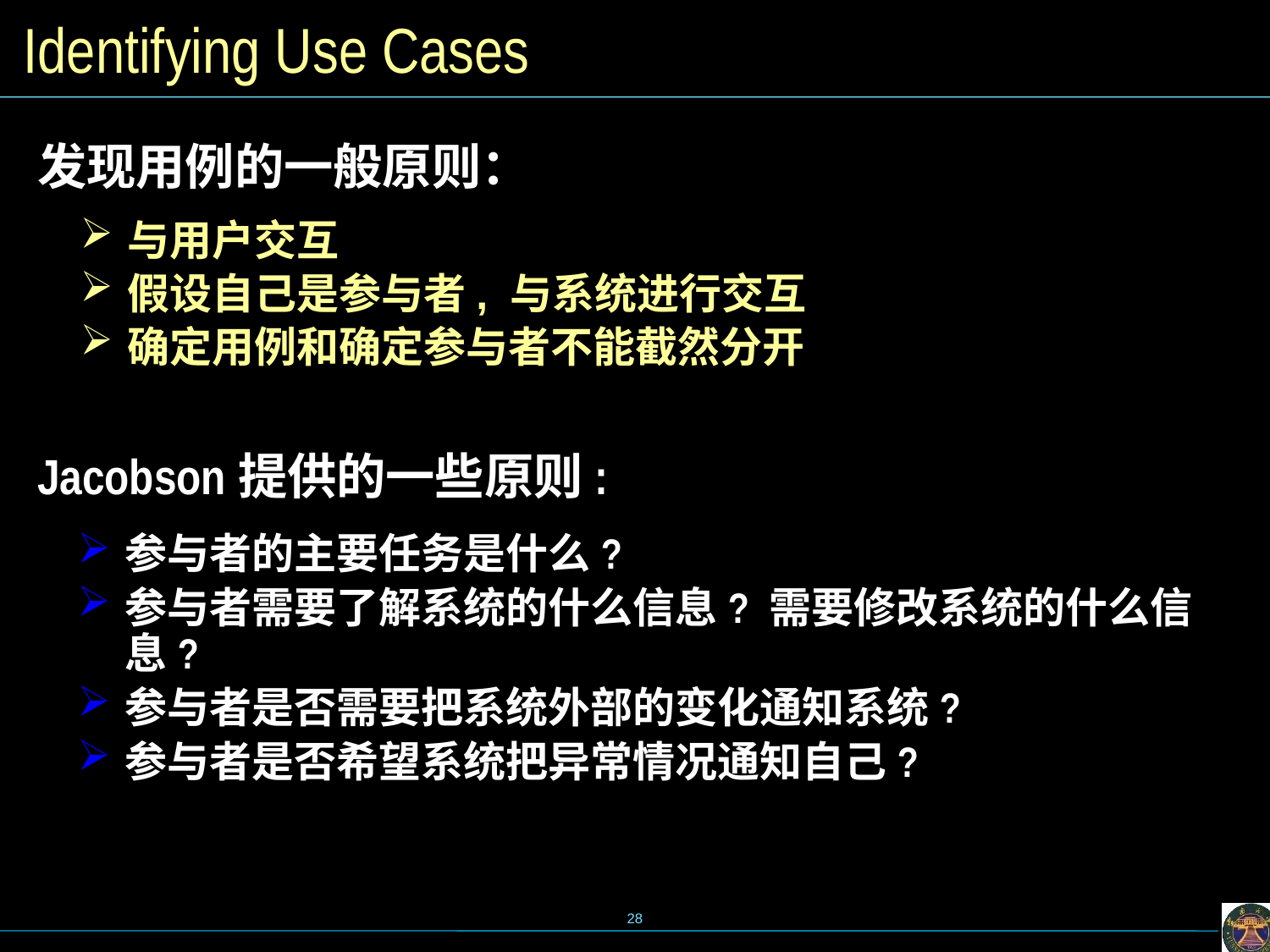

# Identifying Use Cases
发现用例的一般原则：
与用户交互
假设自己是参与者, 与系统进行交互
确定用例和确定参与者不能截然分开
Jacobson提供的一些原则:
参与者的主要任务是什么?
参与者需要了解系统的什么信息? 需要修改系统的什么信息?
参与者是否需要把系统外部的变化通知系统?
参与者是否希望系统把异常情况通知自己?